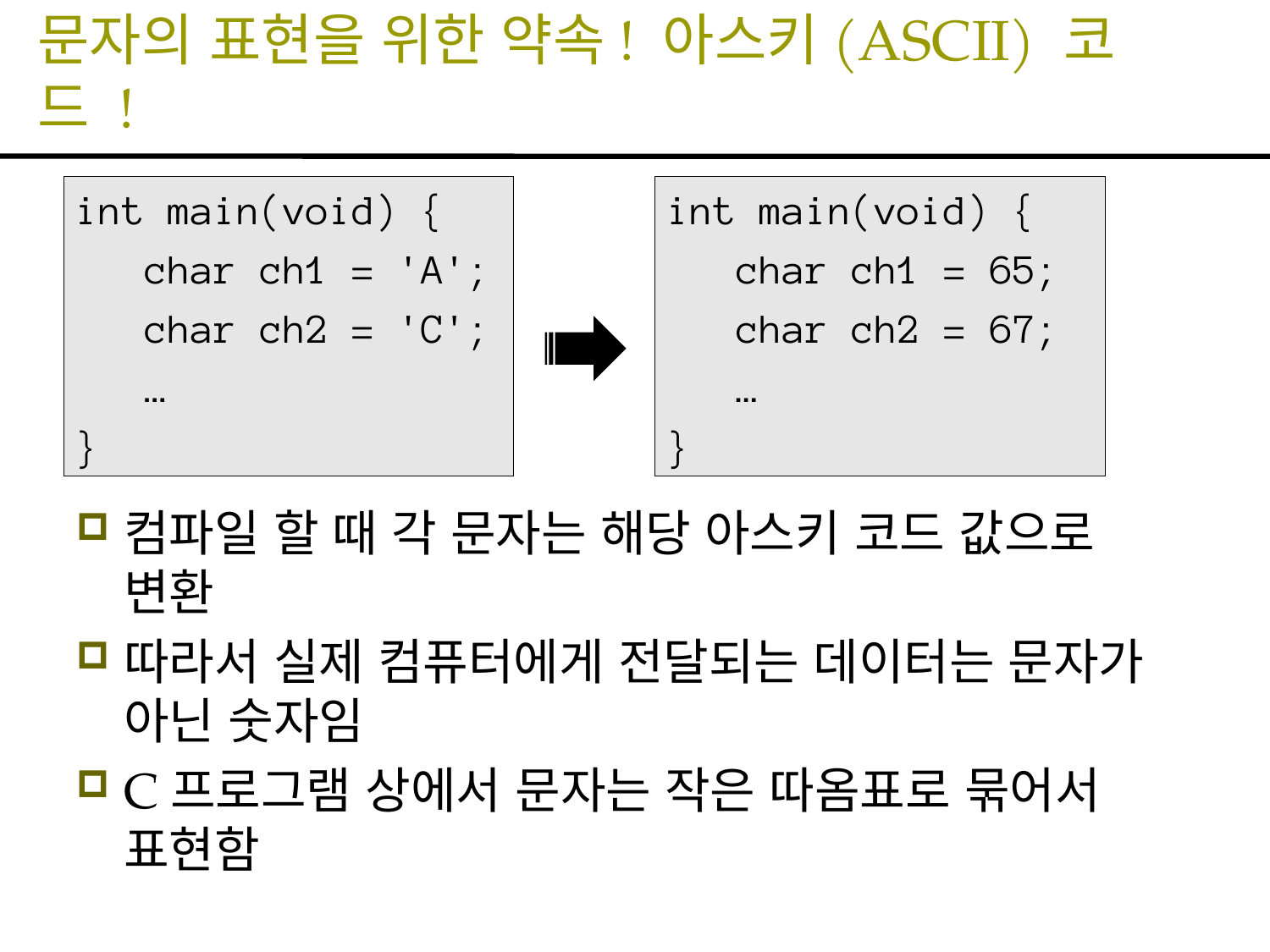

문자의 표현을 위한 약속! 아스키(ASCII) 코드 !
#
int main(void) {
   char ch1 = 'A';
   char ch2 = 'C';
   …
}
int main(void) {
   char ch1 = 65;
   char ch2 = 67;
   …
}

컴파일 할 때 각 문자는 해당 아스키 코드 값으로 변환
따라서 실제 컴퓨터에게 전달되는 데이터는 문자가 아닌 숫자임
C프로그램 상에서 문자는 작은 따옴표로 묶어서 표현함